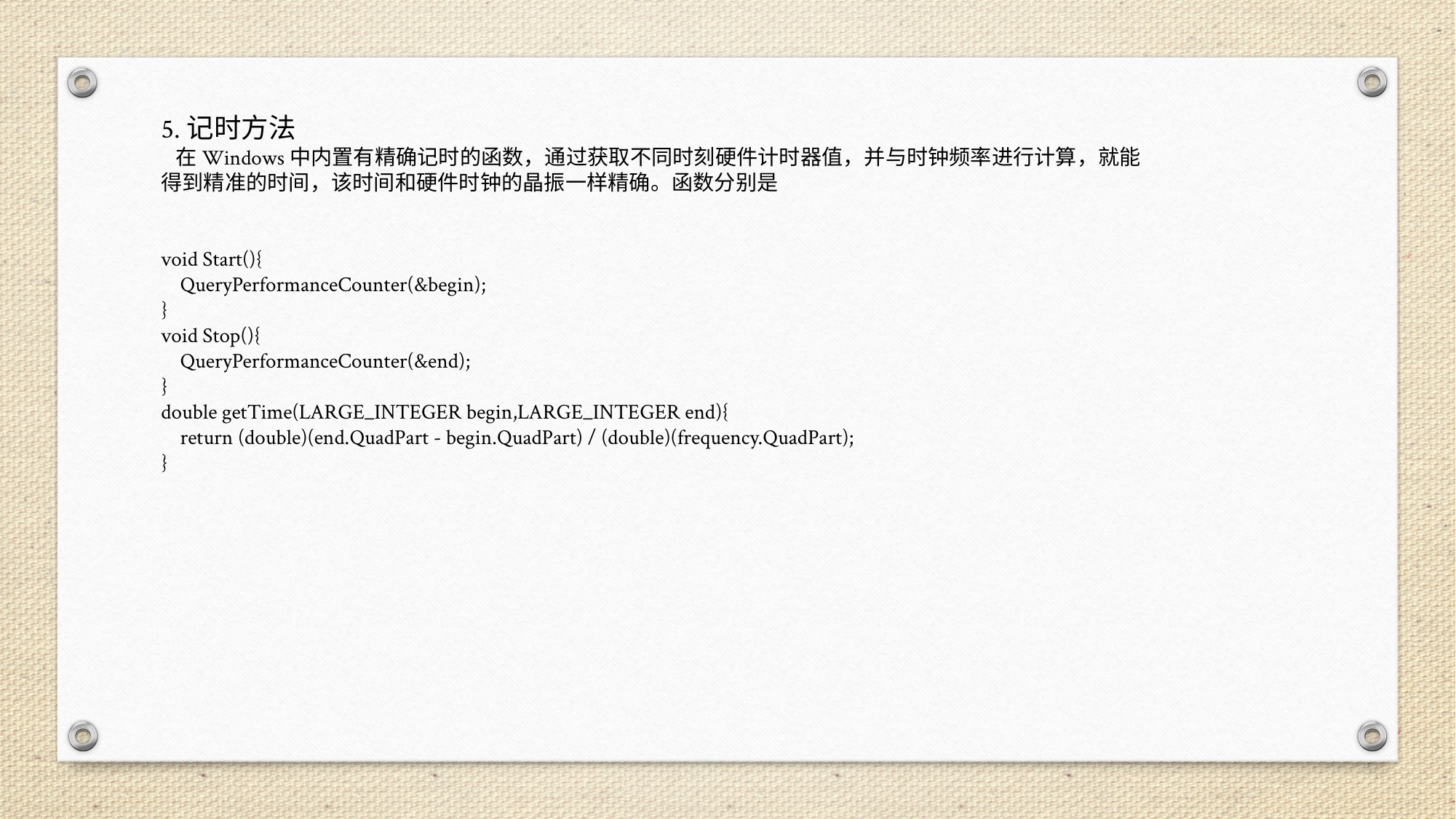

5.记时方法
  在Windows中内置有精确记时的函数，通过获取不同时刻硬件计时器值，并与时钟频率进行计算，就能
得到精准的时间，该时间和硬件时钟的晶振一样精确。函数分别是
void Start(){
    QueryPerformanceCounter(&begin);
}
void Stop(){
    QueryPerformanceCounter(&end);
}
double getTime(LARGE_INTEGER begin,LARGE_INTEGER end){
    return (double)(end.QuadPart - begin.QuadPart) / (double)(frequency.QuadPart);
}